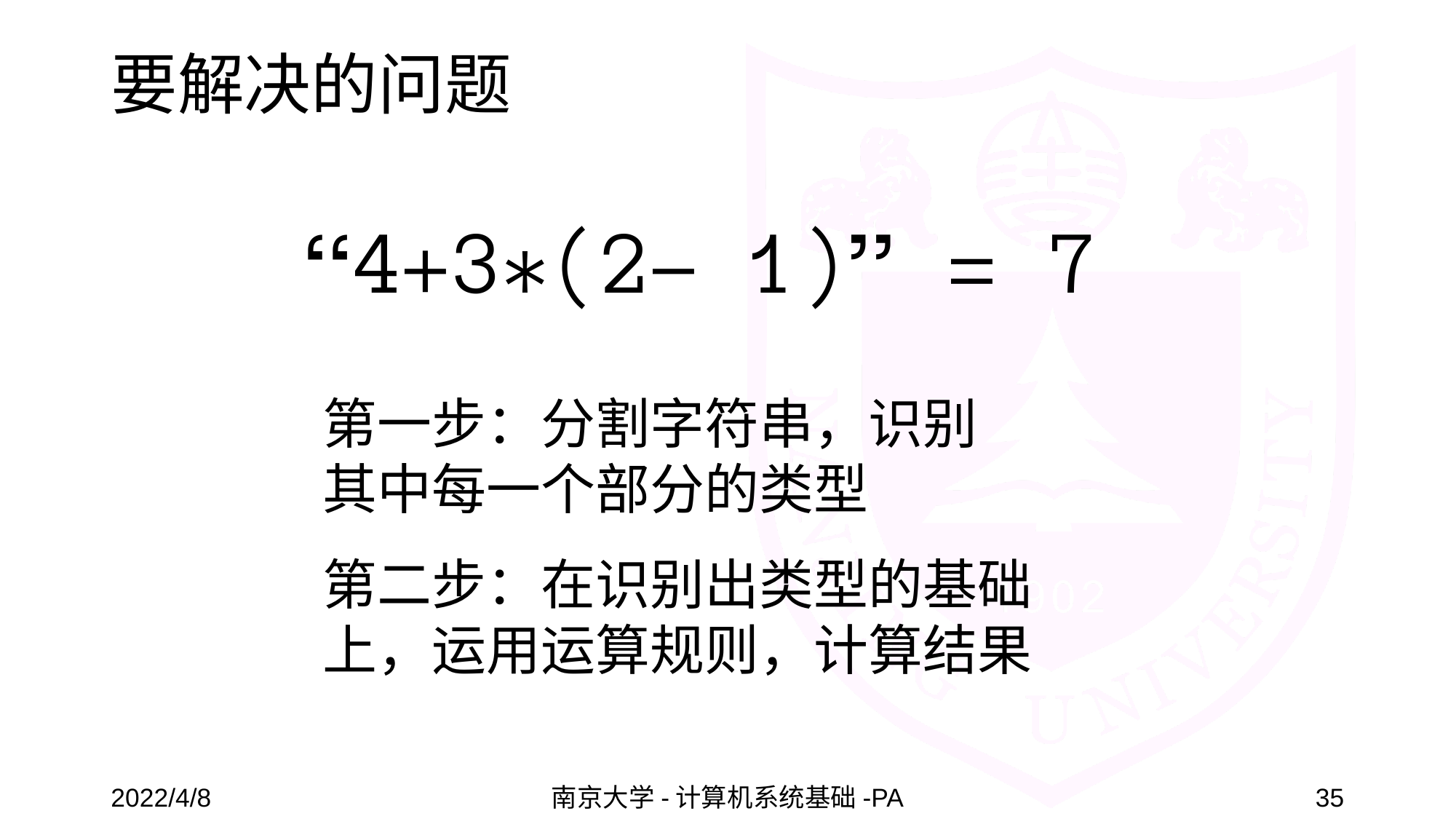

# 要解决的问题
“4+3*(2- 1)” = 7
第一步：分割字符串，识别其中每一个部分的类型
第二步：在识别出类型的基础上，运用运算规则，计算结果
2022/4/8
南京大学-计算机系统基础-PA
35